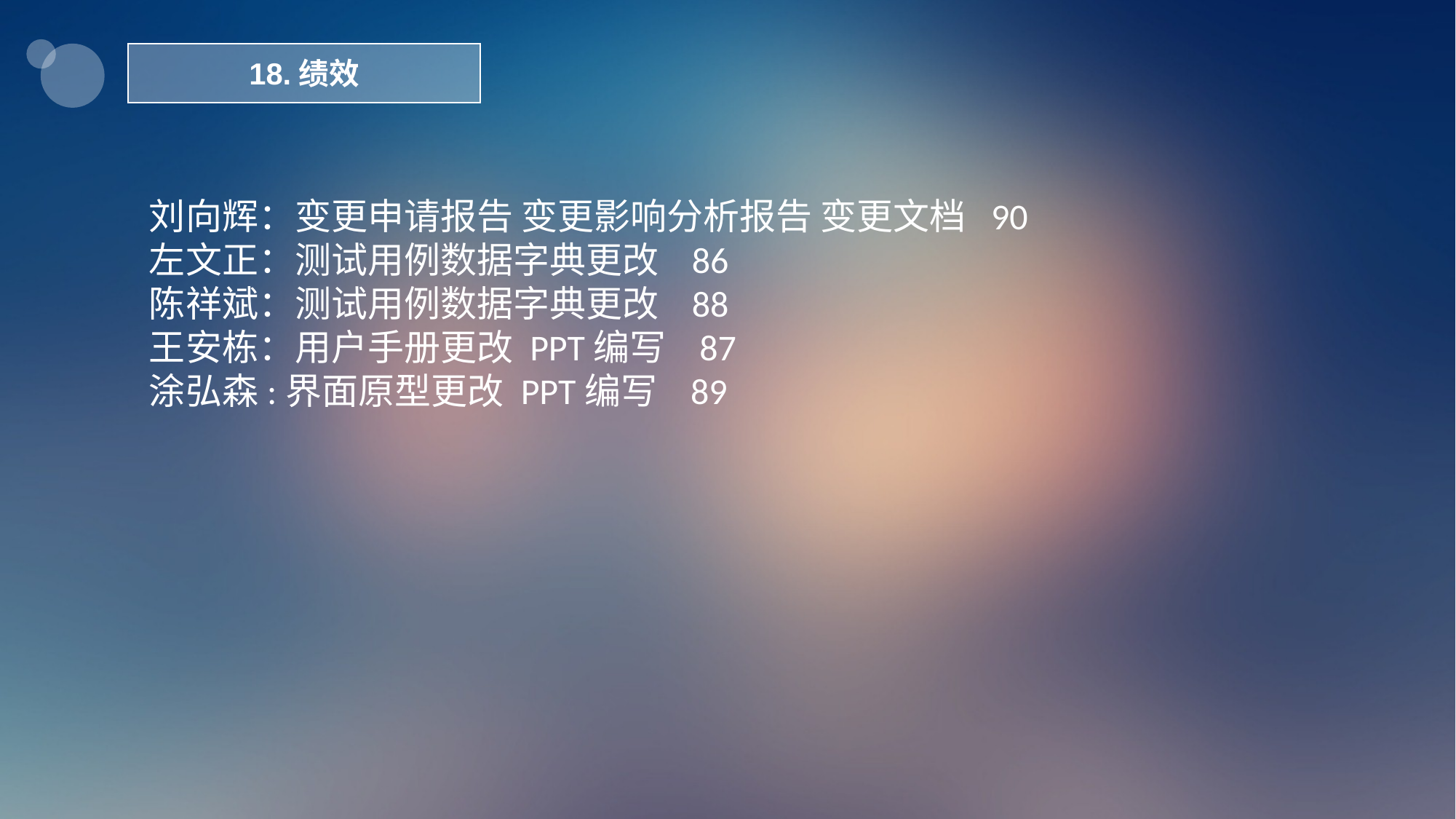

18.绩效
刘向辉：变更申请报告 变更影响分析报告 变更文档  90
左文正：测试用例数据字典更改   86
陈祥斌：测试用例数据字典更改   88
王安栋：用户手册更改 PPT编写   87
涂弘森:界面原型更改 PPT编写   89